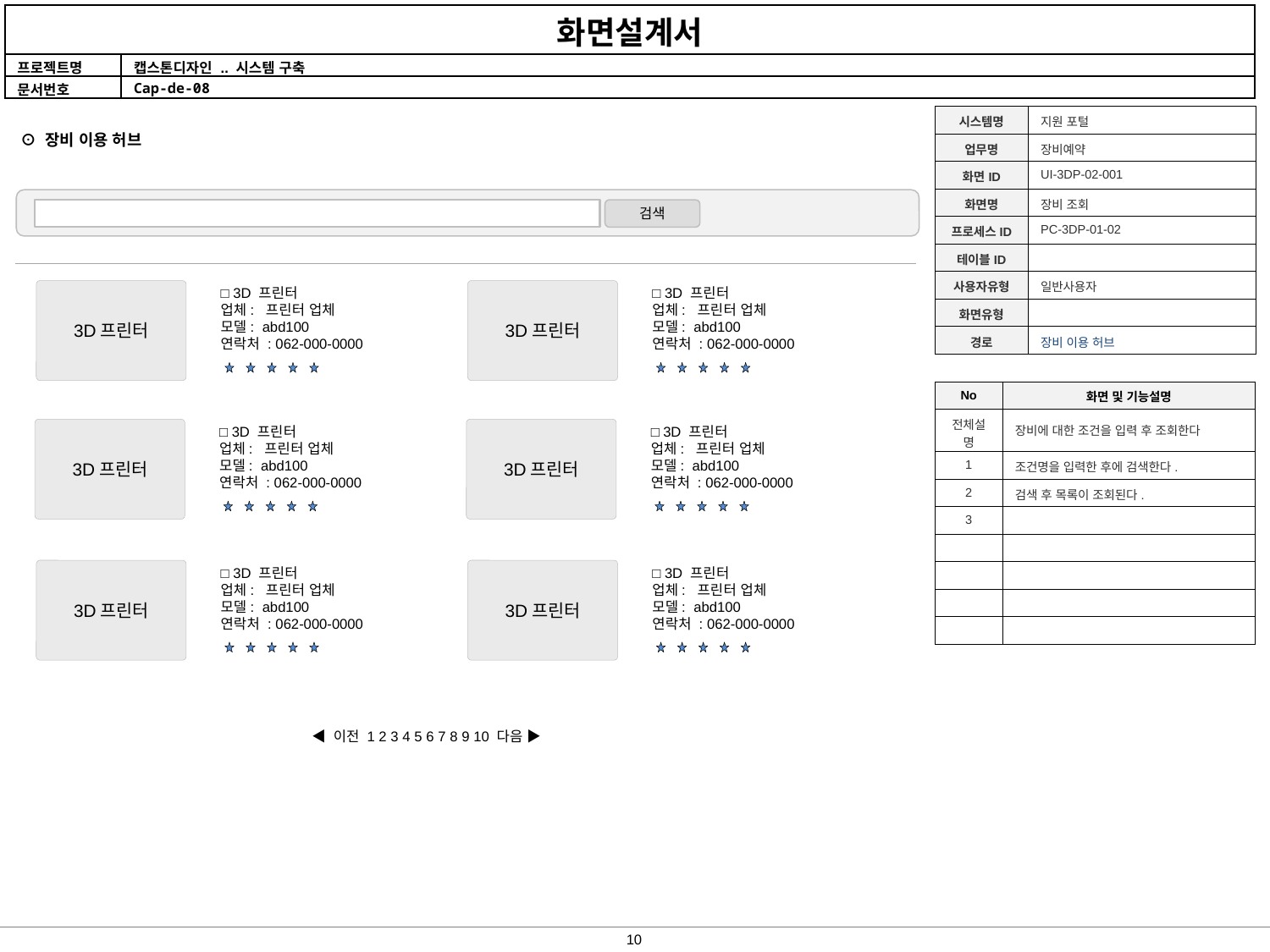

| 시스템명 | 지원 포털 |
| --- | --- |
| 업무명 | 장비예약 |
| 화면ID | UI-3DP-02-001 |
| 화면명 | 장비 조회 |
| 프로세스ID | PC-3DP-01-02 |
| 테이블ID |  |
| 사용자유형 | 일반사용자 |
| 화면유형 |  |
| 경로 | 장비 이용 허브 |
⊙ 장비 이용 허브

검색

□ 3D 프린터
업체:  프린터 업체
모델:  abd100
연락처 : 062-000-0000

3D프린터

□ 3D 프린터
업체:  프린터 업체
모델:  abd100
연락처 : 062-000-0000

3D프린터

| No | 화면 및 기능설명 |
| --- | --- |
| 전체설명 | 장비에 대한 조건을 입력 후 조회한다 |
| 1 | 조건명을 입력한 후에 검색한다. |
| 2 | 검색 후 목록이 조회된다. |
| 3 |  |
|  |  |
|  |  |
|  |  |
|  |  |
□ 3D 프린터
업체:  프린터 업체
모델:  abd100
연락처 : 062-000-0000

3D프린터

□ 3D 프린터
업체:  프린터 업체
모델:  abd100
연락처 : 062-000-0000

3D프린터

□ 3D 프린터
업체:  프린터 업체
모델:  abd100
연락처 : 062-000-0000

3D프린터

□ 3D 프린터
업체:  프린터 업체
모델:  abd100
연락처 : 062-000-0000

3D프린터

◀ 이전 1 2 3 4 5 6 7 8 9 10 다음 ▶